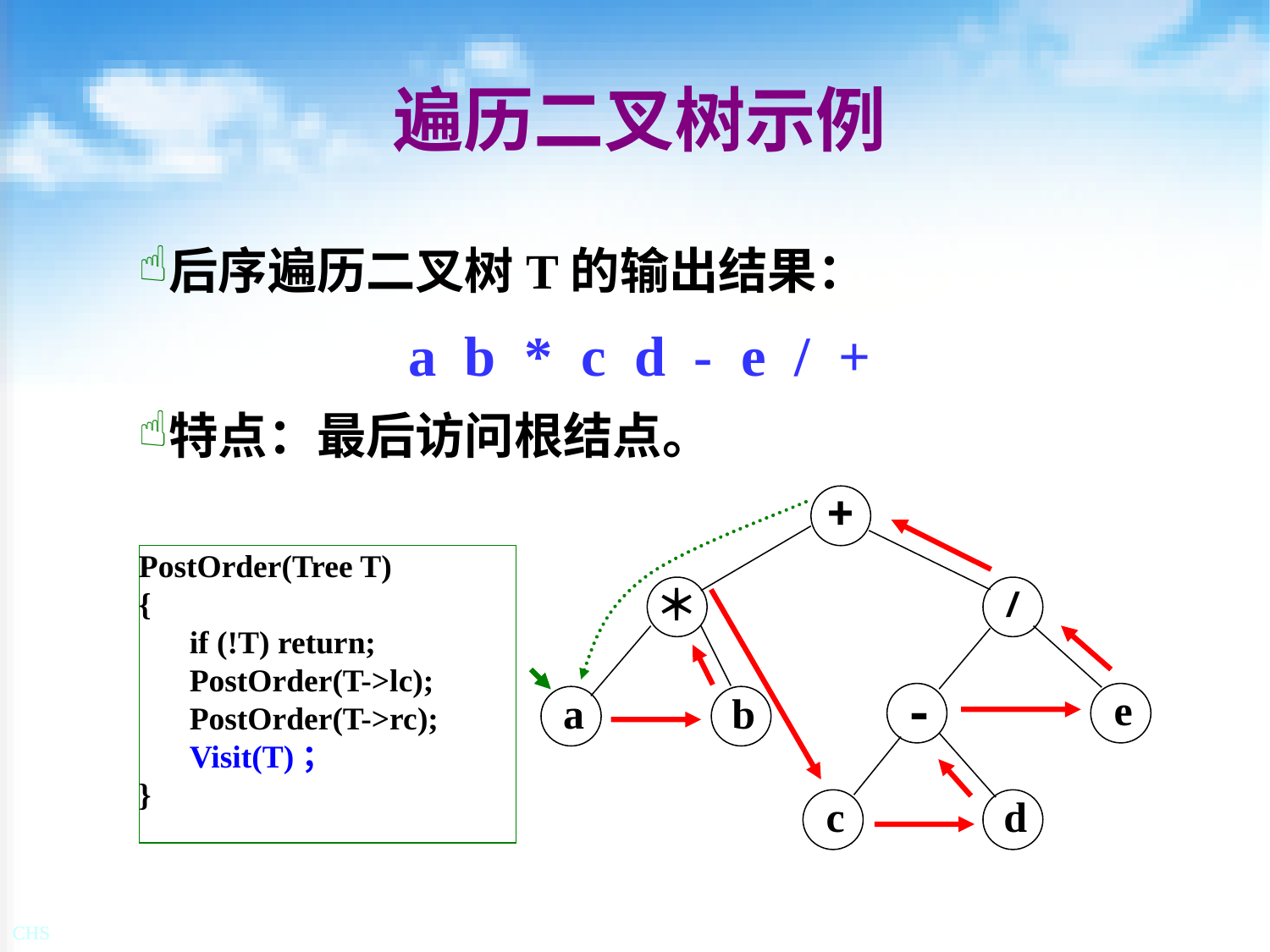

# 遍历二叉树示例
后序遍历二叉树T的输出结果：
a  b  *  c  d  -  e  /  +
特点：最后访问根结点。
+

PostOrder(Tree T)
{
	if (!T) return;
	PostOrder(T->lc);
	PostOrder(T->rc);
 	Visit(T)；
}
＊
/

-
e
a
b

c
d

64